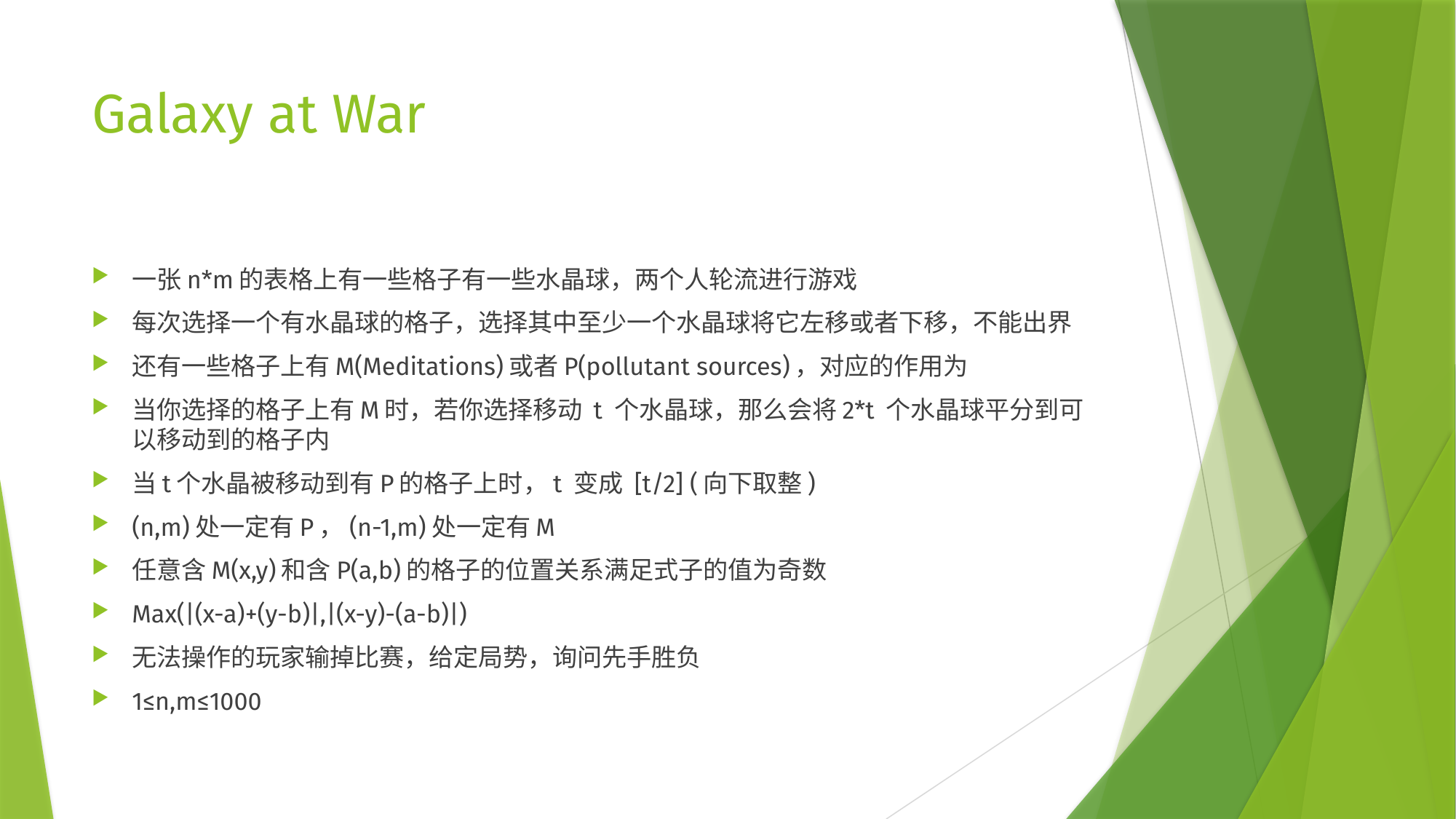

# Galaxy at War
一张n*m的表格上有一些格子有一些水晶球，两个人轮流进行游戏
每次选择一个有水晶球的格子，选择其中至少一个水晶球将它左移或者下移，不能出界
还有一些格子上有M(Meditations)或者P(pollutant sources)，对应的作用为
当你选择的格子上有M时，若你选择移动 t 个水晶球，那么会将2*t 个水晶球平分到可以移动到的格子内
当t个水晶被移动到有P的格子上时，t 变成 [t/2] (向下取整)
(n,m)处一定有P，(n-1,m)处一定有M
任意含M(x,y)和含P(a,b)的格子的位置关系满足式子的值为奇数
Max(|(x-a)+(y-b)|,|(x-y)-(a-b)|)
无法操作的玩家输掉比赛，给定局势，询问先手胜负
1≤n,m≤1000